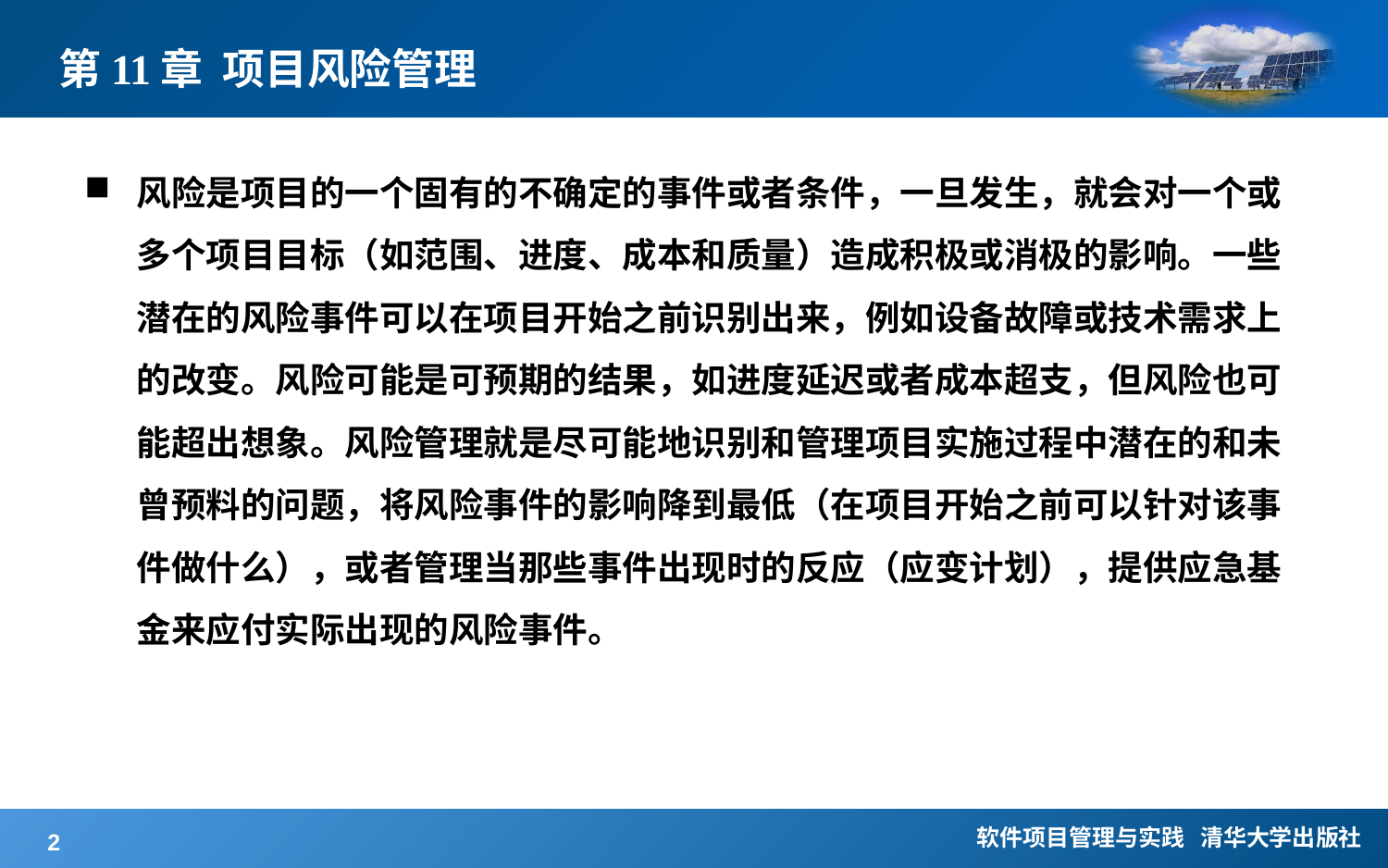

# 第11章  项目风险管理
风险是项目的一个固有的不确定的事件或者条件，一旦发生，就会对一个或多个项目目标（如范围、进度、成本和质量）造成积极或消极的影响。一些潜在的风险事件可以在项目开始之前识别出来，例如设备故障或技术需求上的改变。风险可能是可预期的结果，如进度延迟或者成本超支，但风险也可能超出想象。风险管理就是尽可能地识别和管理项目实施过程中潜在的和未曾预料的问题，将风险事件的影响降到最低（在项目开始之前可以针对该事件做什么），或者管理当那些事件出现时的反应（应变计划），提供应急基金来应付实际出现的风险事件。